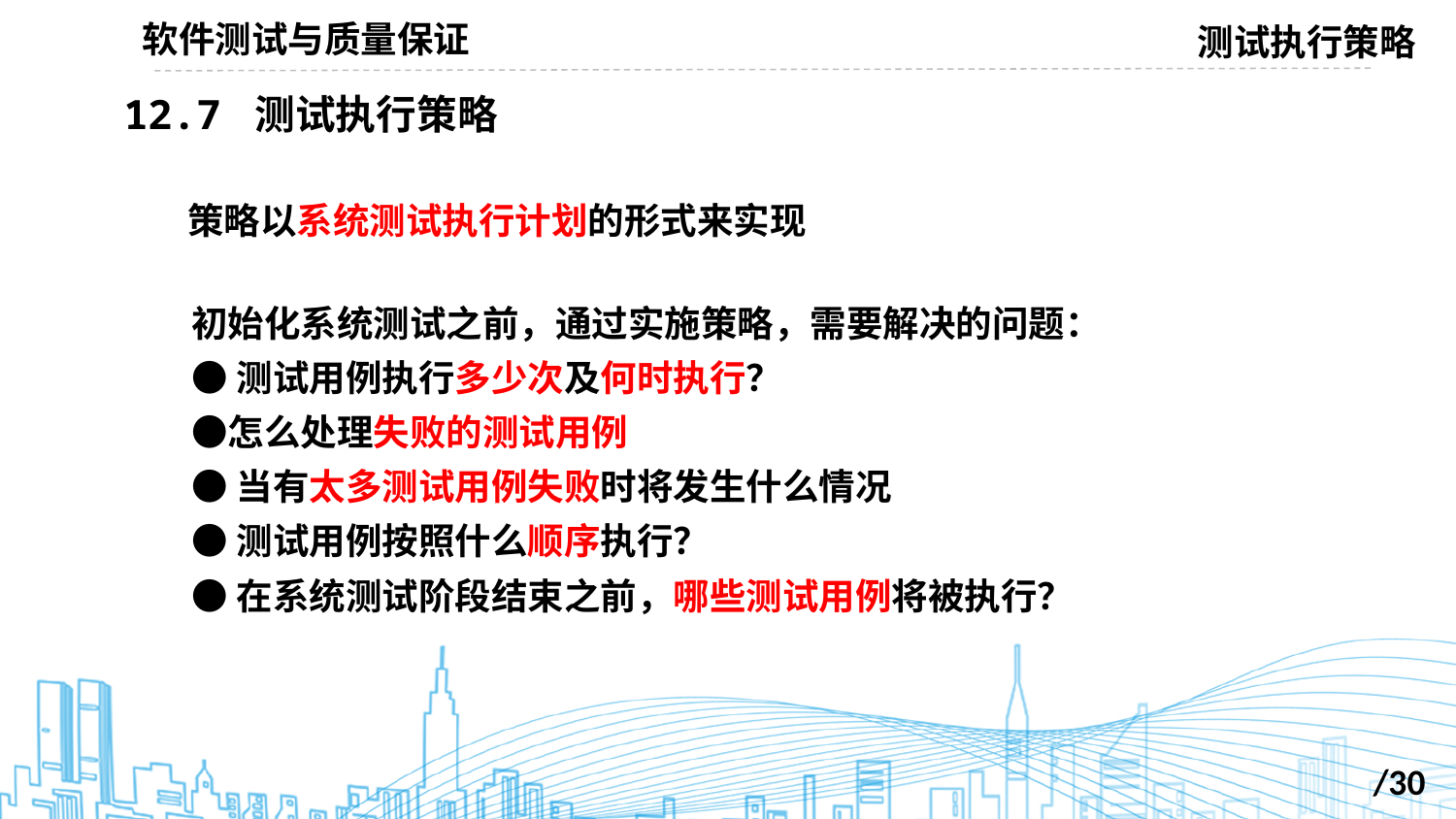

软件测试与质量保证
测试执行策略
12.7 测试执行策略
策略以系统测试执行计划的形式来实现
初始化系统测试之前，通过实施策略，需要解决的问题：
●测试用例执行多少次及何时执行？
●怎么处理失败的测试用例
●当有太多测试用例失败时将发生什么情况
●测试用例按照什么顺序执行？
●在系统测试阶段结束之前，哪些测试用例将被执行？
3